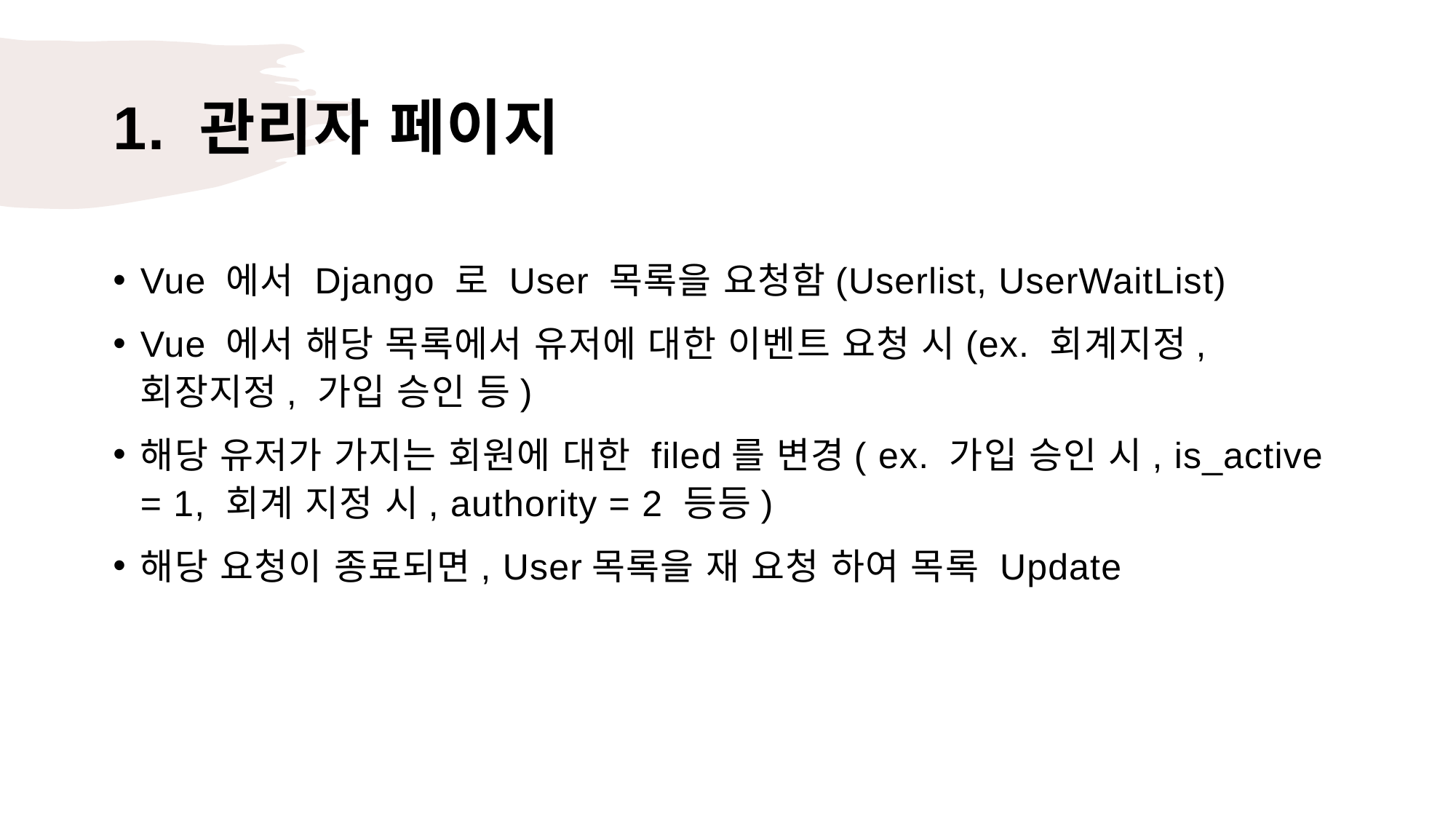

# 1. 관리자 페이지
Vue 에서 Django 로 User 목록을 요청함(Userlist, UserWaitList)
Vue 에서 해당 목록에서 유저에 대한 이벤트 요청 시(ex. 회계지정, 회장지정, 가입 승인 등)
해당 유저가 가지는 회원에 대한 filed를 변경( ex. 가입 승인 시, is_active = 1, 회계 지정 시, authority = 2 등등)
해당 요청이 종료되면, User목록을 재 요청 하여 목록 Update